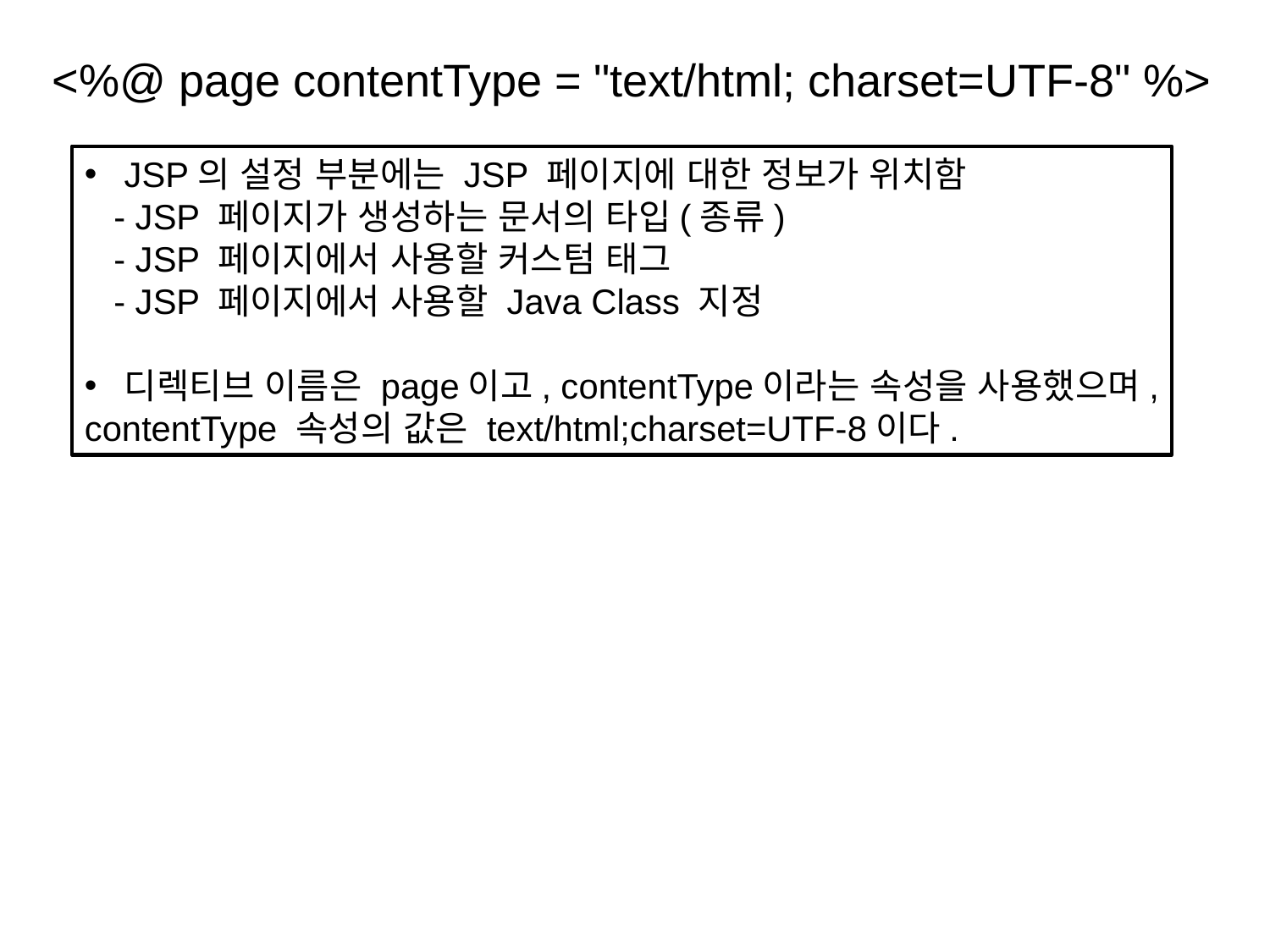

# <%@ page contentType = "text/html; charset=UTF-8" %>
JSP의 설정 부분에는 JSP 페이지에 대한 정보가 위치함
   - JSP 페이지가 생성하는 문서의 타입(종류)
   - JSP 페이지에서 사용할 커스텀 태그
   - JSP 페이지에서 사용할 Java Class 지정

디렉티브 이름은 page이고, contentType이라는 속성을 사용했으며,
contentType 속성의 값은 text/html;charset=UTF-8이다.